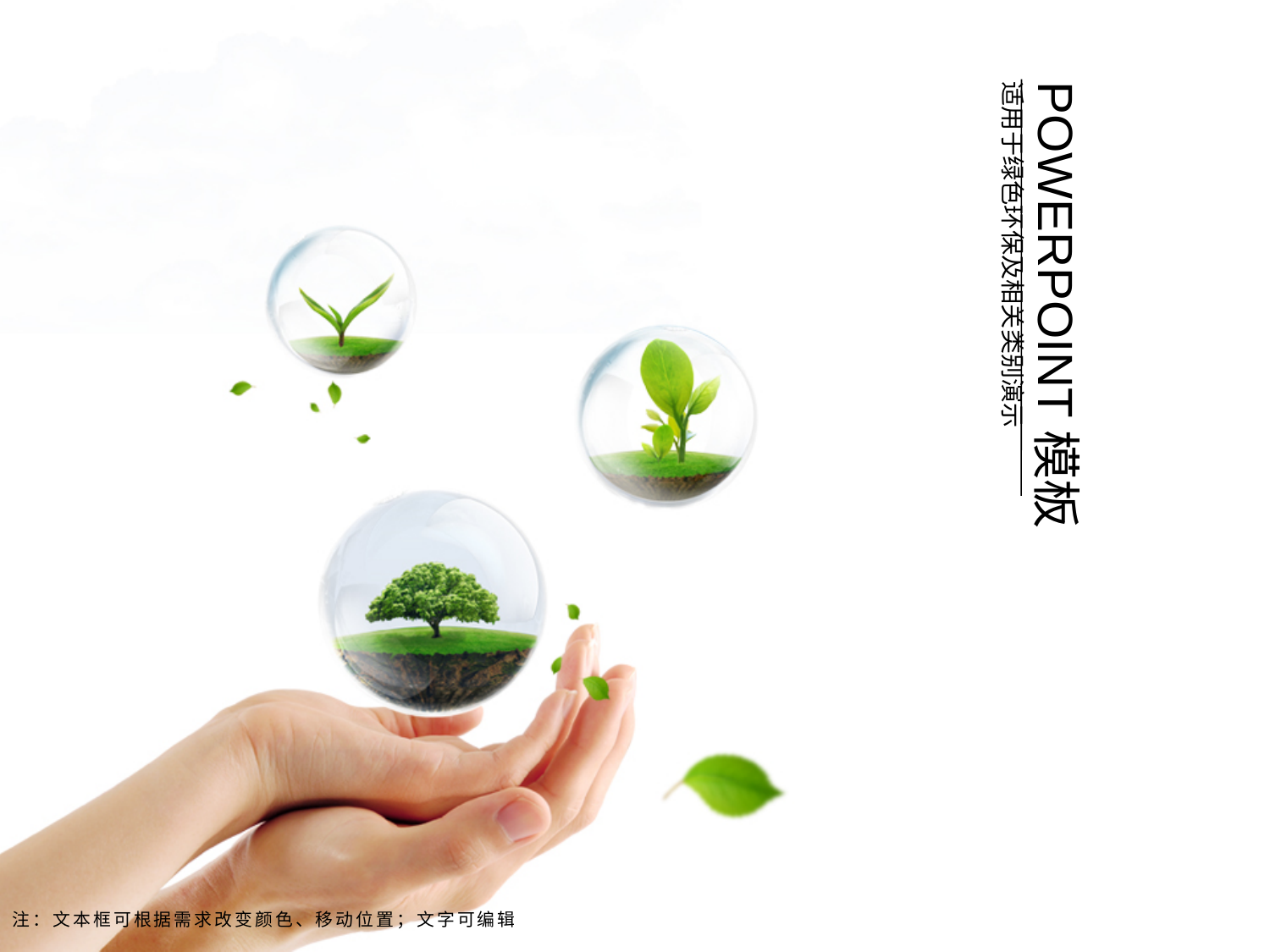

POWERPOINT模板
适用于绿色环保及相关类别演示

注：文本框可根据需求改变颜色、移动位置；文字可编辑